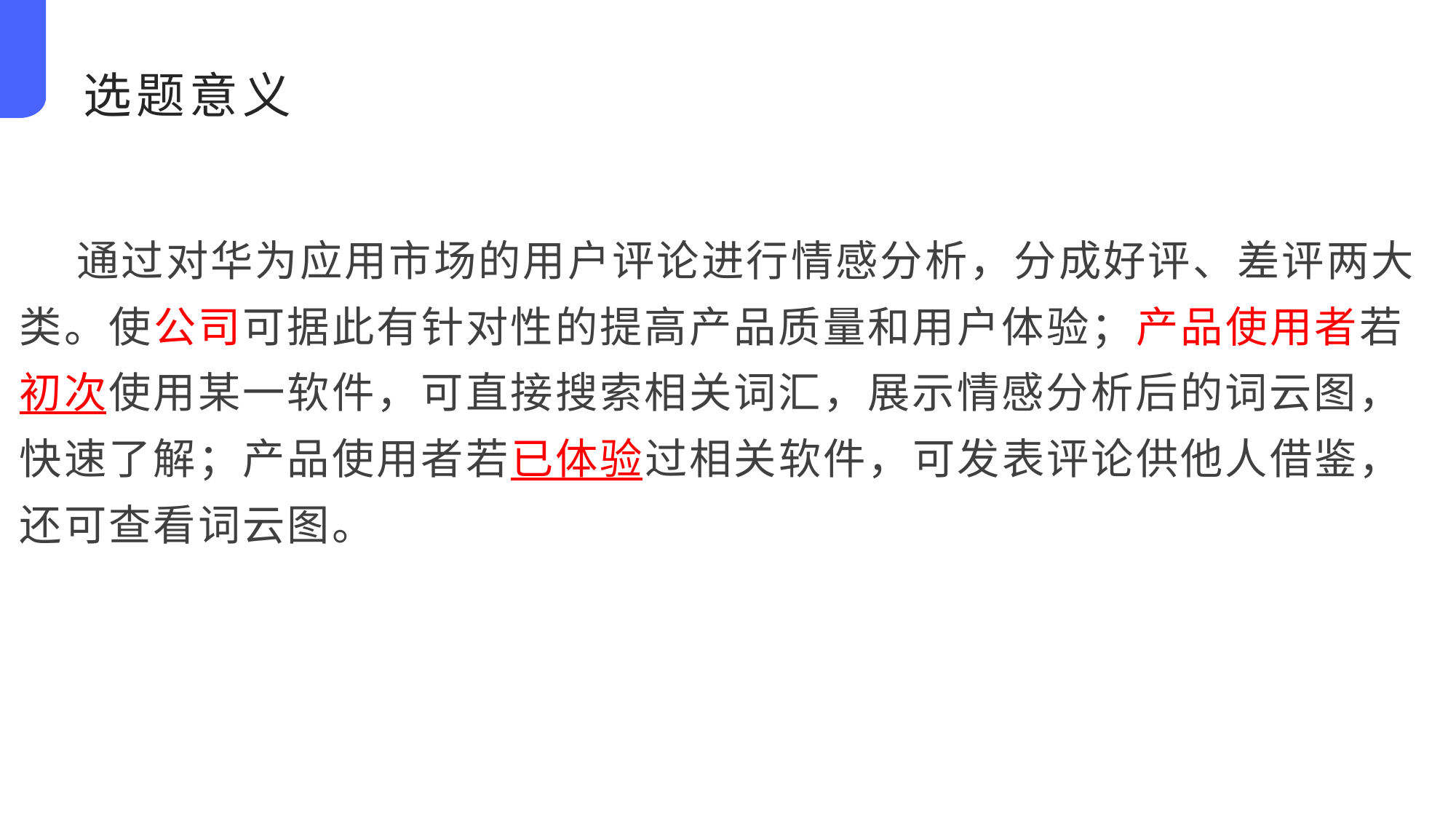

选题意义

    通过对华为应用市场的用户评论进行情感分析，分成好评、差评两大类。使公司可据此有针对性的提高产品质量和用户体验；产品使用者若初次使用某一软件，可直接搜索相关词汇，展示情感分析后的词云图，快速了解；产品使用者若已体验过相关软件，可发表评论供他人借鉴，还可查看词云图。